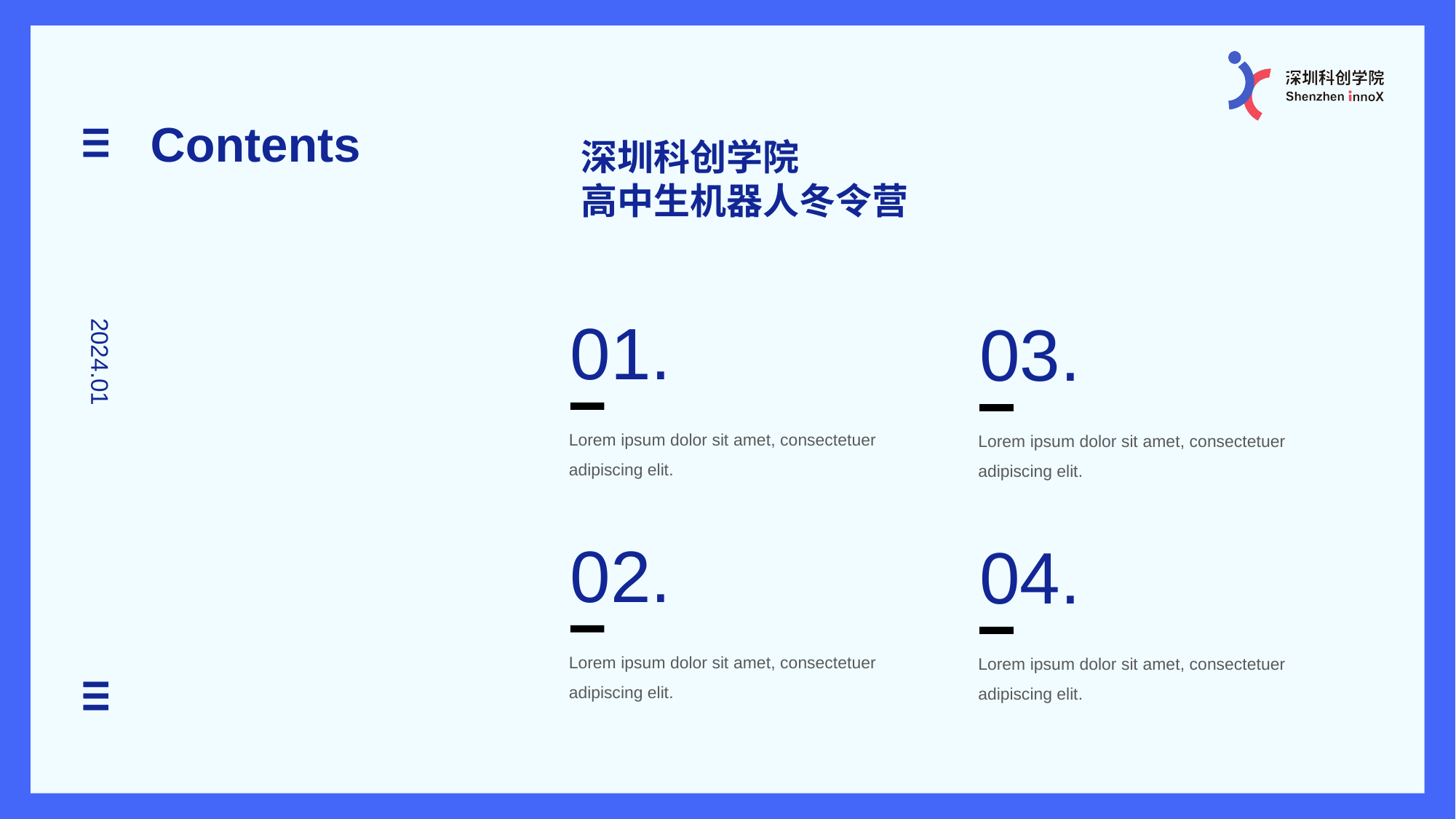

Contents

深圳科创学院
高中生机器人冬令营
01.
03.
2024.01

Lorem ipsum dolor sit amet, consectetuer adipiscing elit.
Lorem ipsum dolor sit amet, consectetuer adipiscing elit.
02.
04.

Lorem ipsum dolor sit amet, consectetuer adipiscing elit.
Lorem ipsum dolor sit amet, consectetuer adipiscing elit.